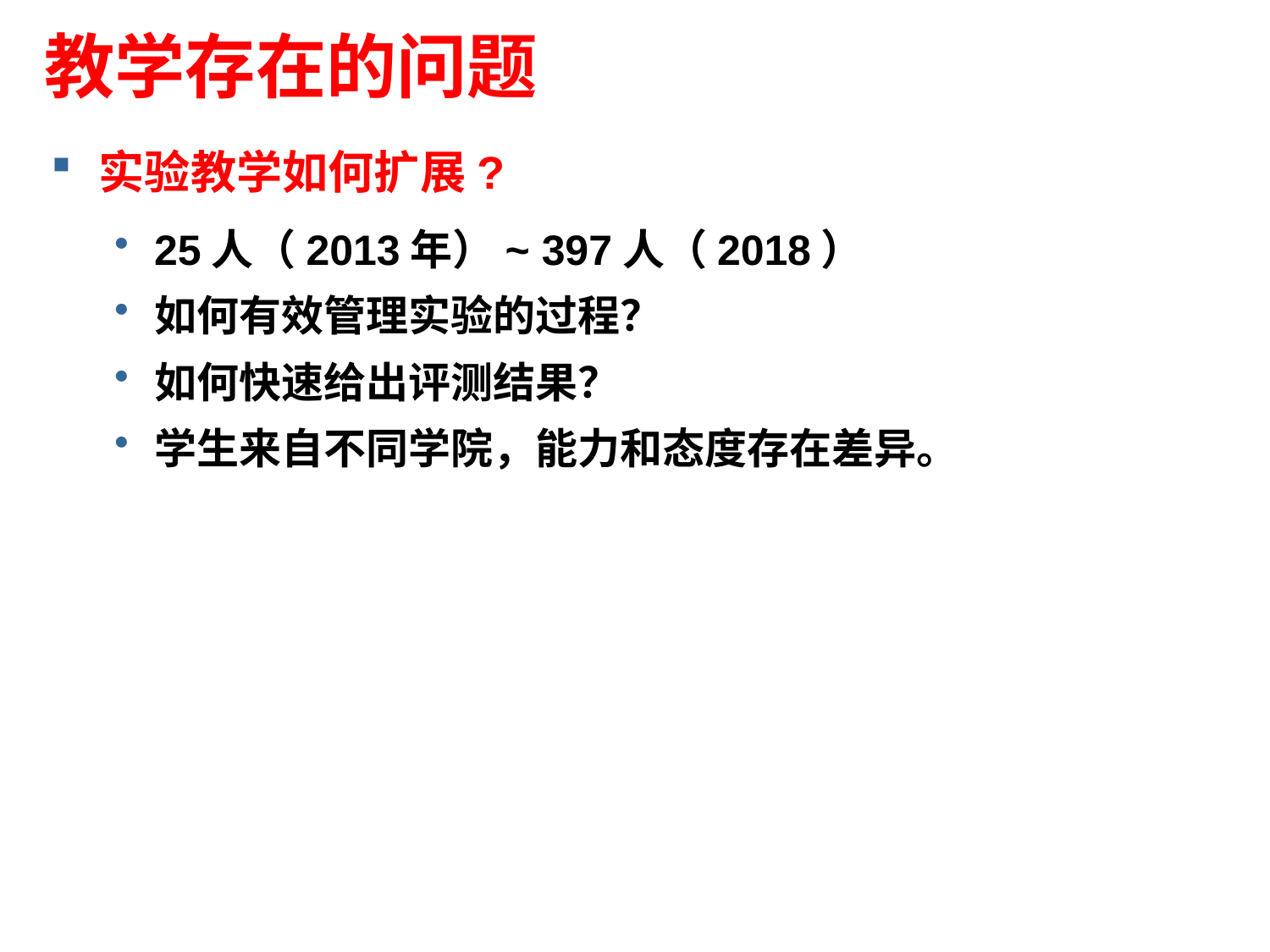

# 教学存在的问题
实验教学如何扩展?
25人（2013年）~ 397人（2018）
如何有效管理实验的过程？
如何快速给出评测结果？
学生来自不同学院，能力和态度存在差异。